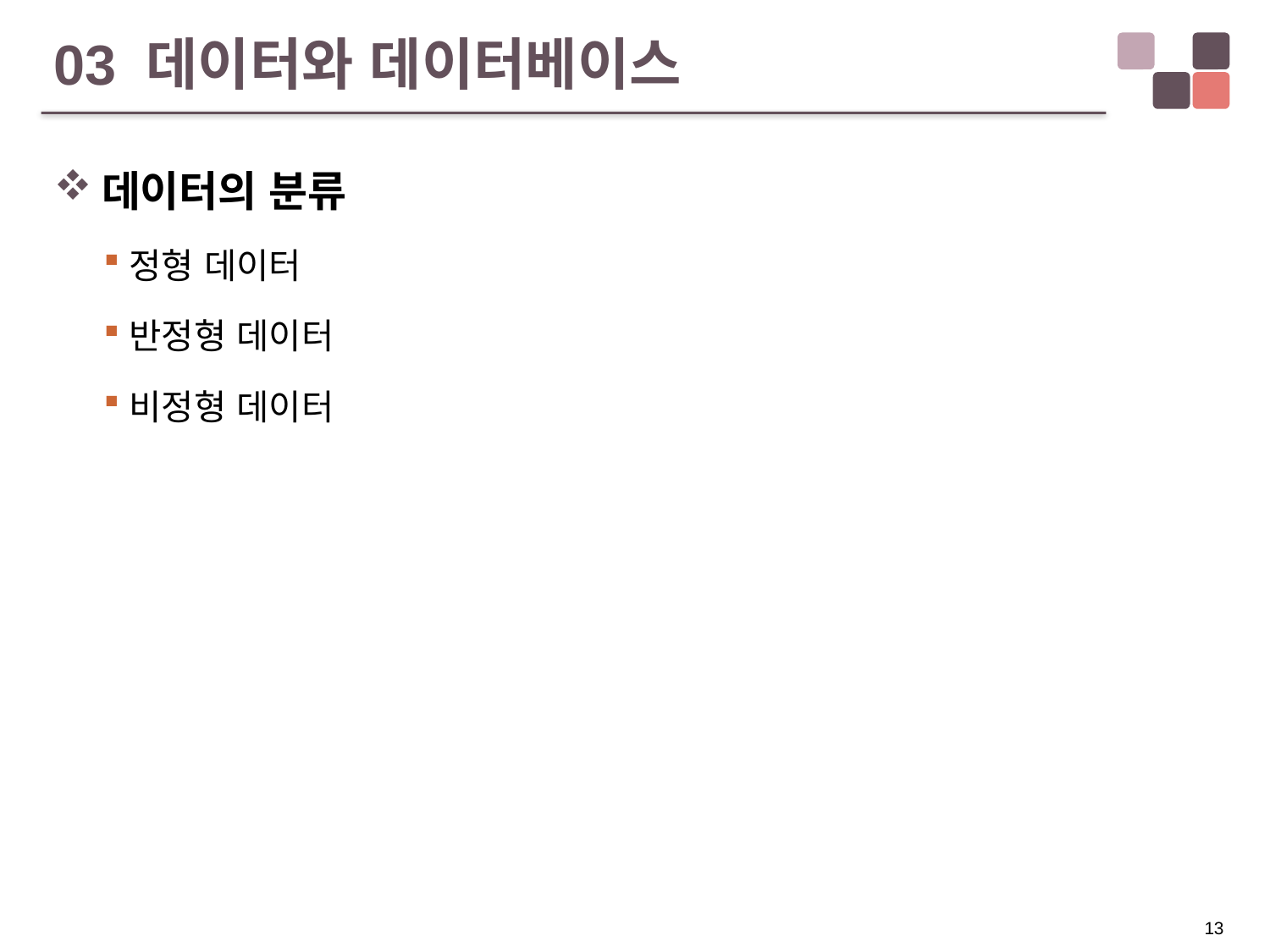

# 03 데이터와 데이터베이스
데이터의 분류
정형 데이터
반정형 데이터
비정형 데이터